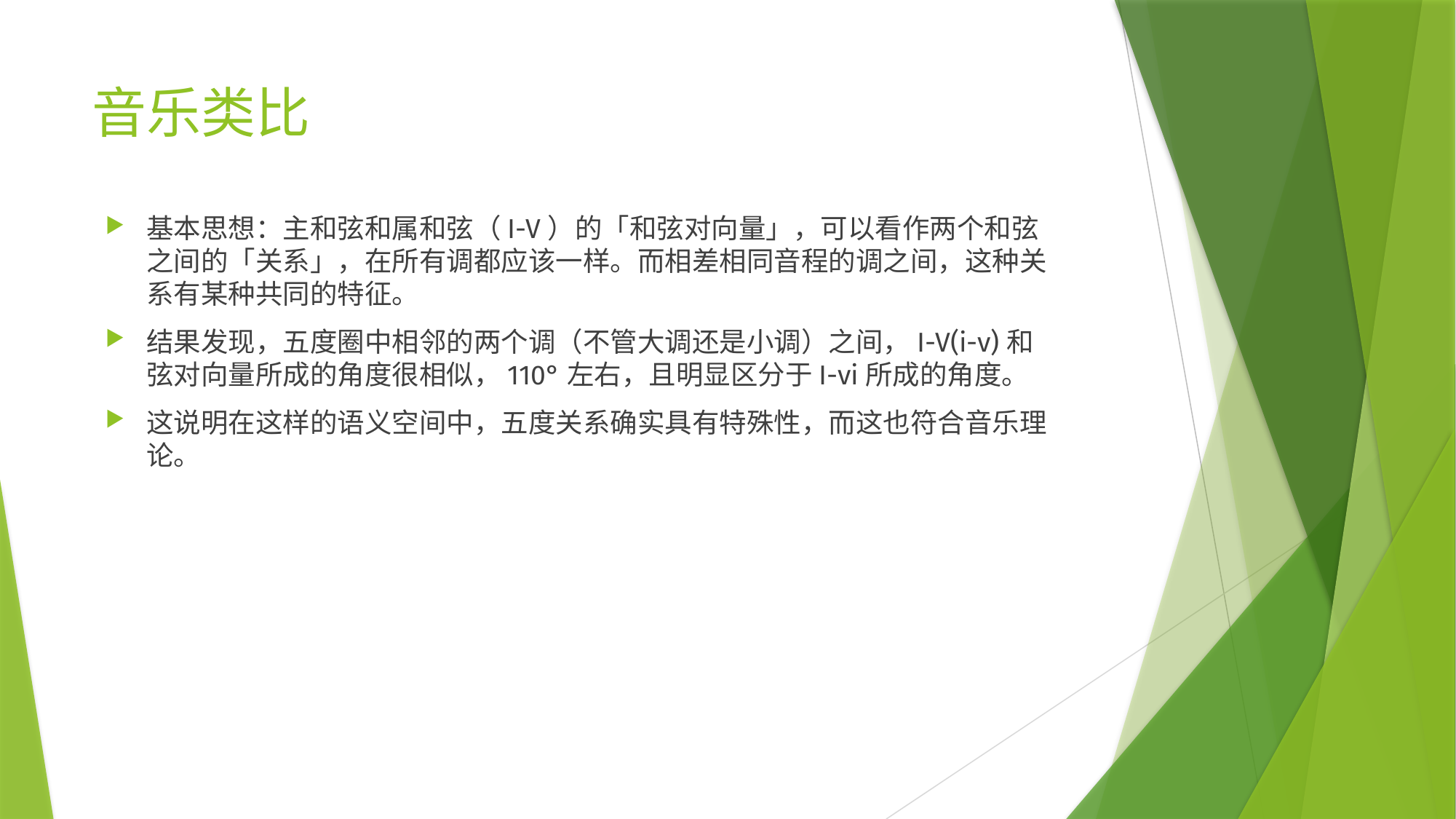

# 音乐类比
基本思想：主和弦和属和弦（I-V）的「和弦对向量」，可以看作两个和弦之间的「关系」，在所有调都应该一样。而相差相同音程的调之间，这种关系有某种共同的特征。
结果发现，五度圈中相邻的两个调（不管大调还是小调）之间，I-V(i-v)和弦对向量所成的角度很相似，110°左右，且明显区分于I-vi所成的角度。
这说明在这样的语义空间中，五度关系确实具有特殊性，而这也符合音乐理论。